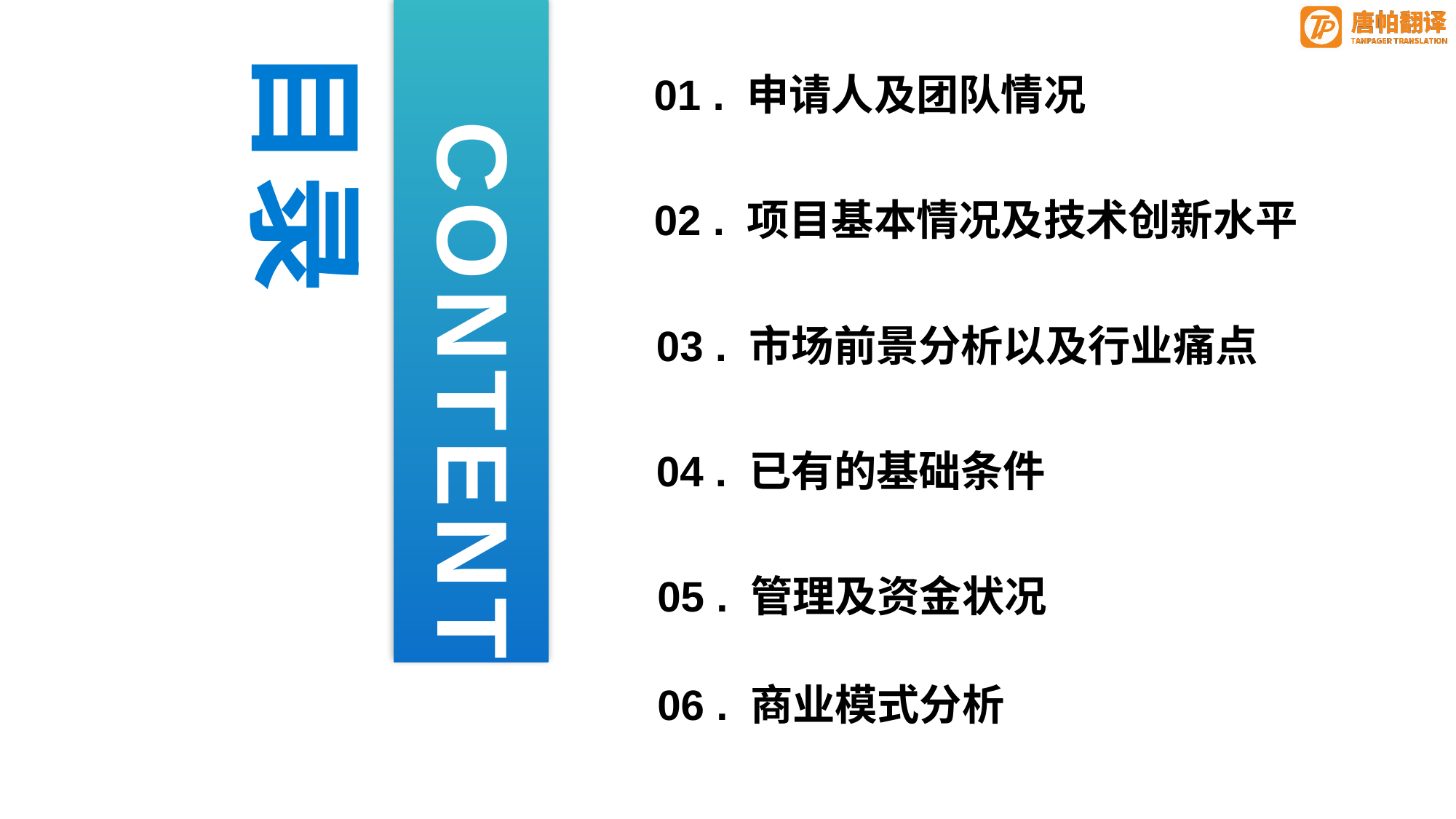

目录
01 . 申请人及团队情况
02 . 项目基本情况及技术创新水平
03 . 市场前景分析以及行业痛点
04 . 已有的基础条件
05 . 管理及资金状况
06 . 商业模式分析
CONTENTS